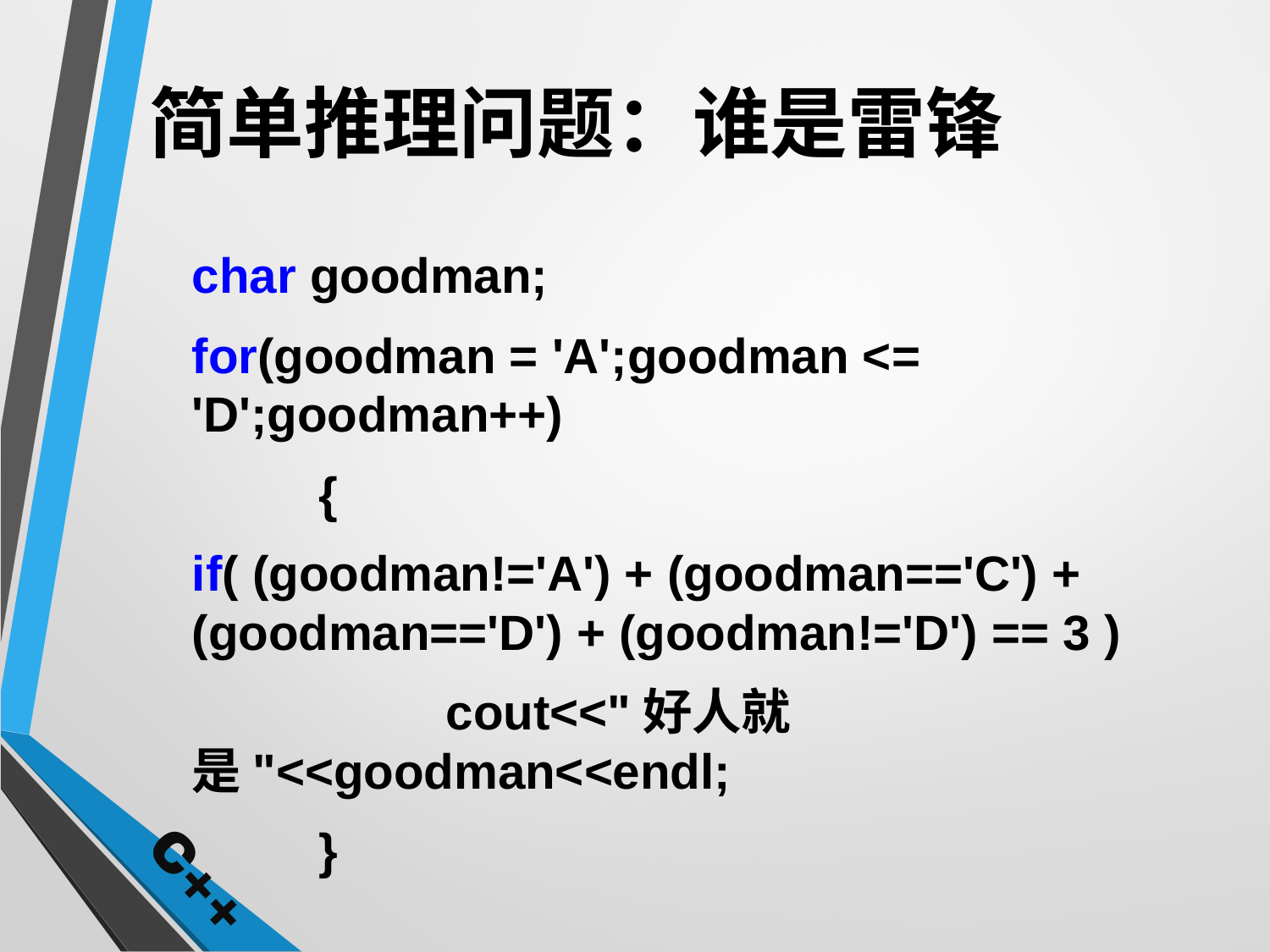

# 简单推理问题：谁是雷锋
	char goodman;
	for(goodman = 'A';goodman <= 'D';goodman++)
		{
	if( (goodman!='A') + (goodman=='C') + (goodman=='D') + (goodman!='D') == 3 )
			cout<<"好人就是"<<goodman<<endl;
		}